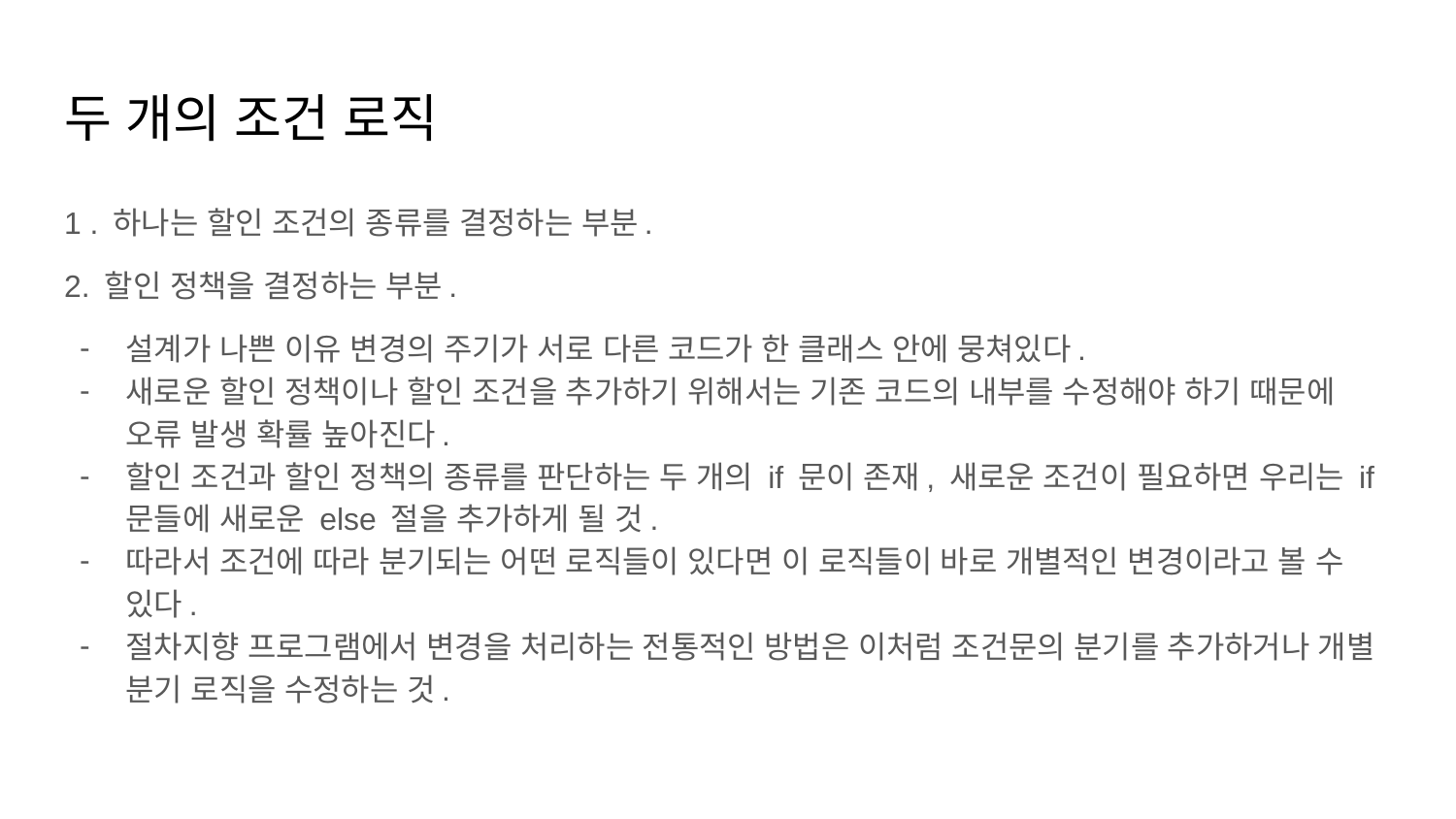

# 두 개의 조건 로직
1 . 하나는 할인 조건의 종류를 결정하는 부분.
2. 할인 정책을 결정하는 부분.
설계가 나쁜 이유 변경의 주기가 서로 다른 코드가 한 클래스 안에 뭉쳐있다.
새로운 할인 정책이나 할인 조건을 추가하기 위해서는 기존 코드의 내부를 수정해야 하기 때문에 오류 발생 확률 높아진다.
할인 조건과 할인 정책의 종류를 판단하는 두 개의 if 문이 존재, 새로운 조건이 필요하면 우리는 if 문들에 새로운 else 절을 추가하게 될 것.
따라서 조건에 따라 분기되는 어떤 로직들이 있다면 이 로직들이 바로 개별적인 변경이라고 볼 수 있다.
절차지향 프로그램에서 변경을 처리하는 전통적인 방법은 이처럼 조건문의 분기를 추가하거나 개별 분기 로직을 수정하는 것.